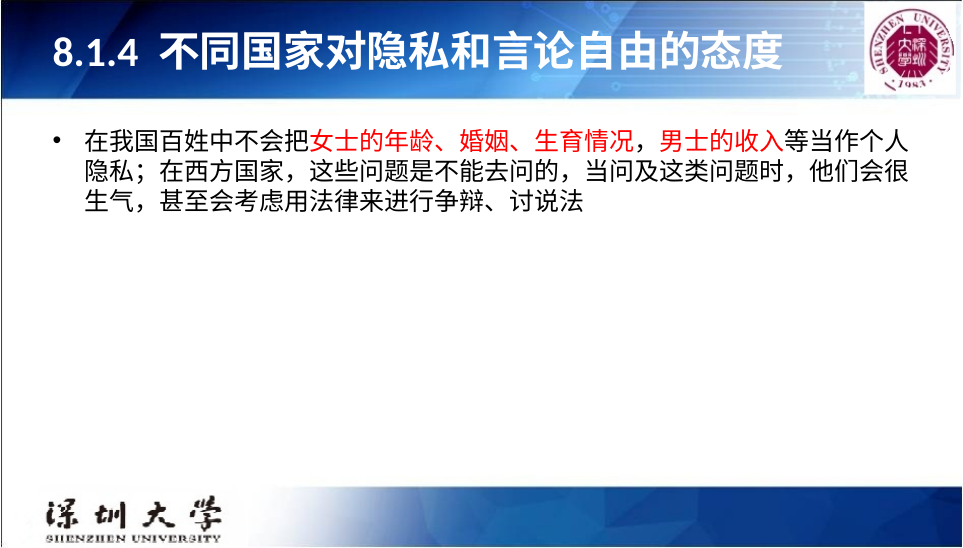

# 8.1.4 不同国家对隐私和言论自由的态度
在我国百姓中不会把女士的年龄、婚姻、生育情况，男士的收入等当作个人隐私；在西方国家，这些问题是不能去问的，当问及这类问题时，他们会很生气，甚至会考虑用法律来进行争辩、讨说法
295